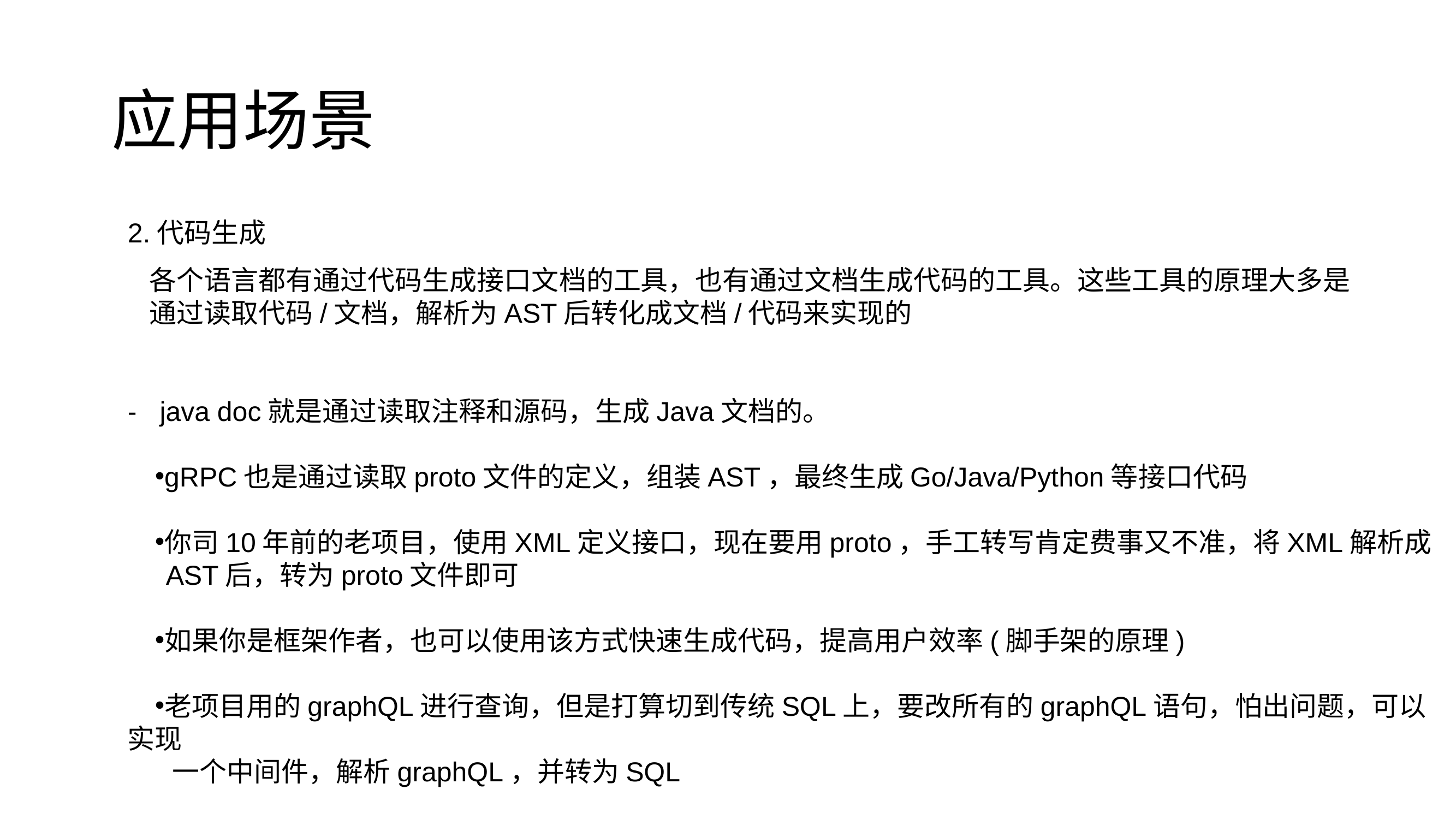

应用场景
2.代码生成

  各个语言都有通过代码生成接口文档的工具，也有通过文档生成代码的工具。这些工具的原理大多是
  通过读取代码/文档，解析为AST后转化成文档/代码来实现的

-   java doc就是通过读取注释和源码，生成Java文档的。

gRPC也是通过读取proto文件的定义，组装AST，最终生成Go/Java/Python等接口代码

你司10年前的老项目，使用XML定义接口，现在要用proto，手工转写肯定费事又不准，将XML解析成
     AST后，转为proto文件即可

如果你是框架作者，也可以使用该方式快速生成代码，提高用户效率(脚手架的原理)

老项目用的graphQL进行查询，但是打算切到传统SQL上，要改所有的graphQL语句，怕出问题，可以实现
     一个中间件，解析graphQL，并转为SQL